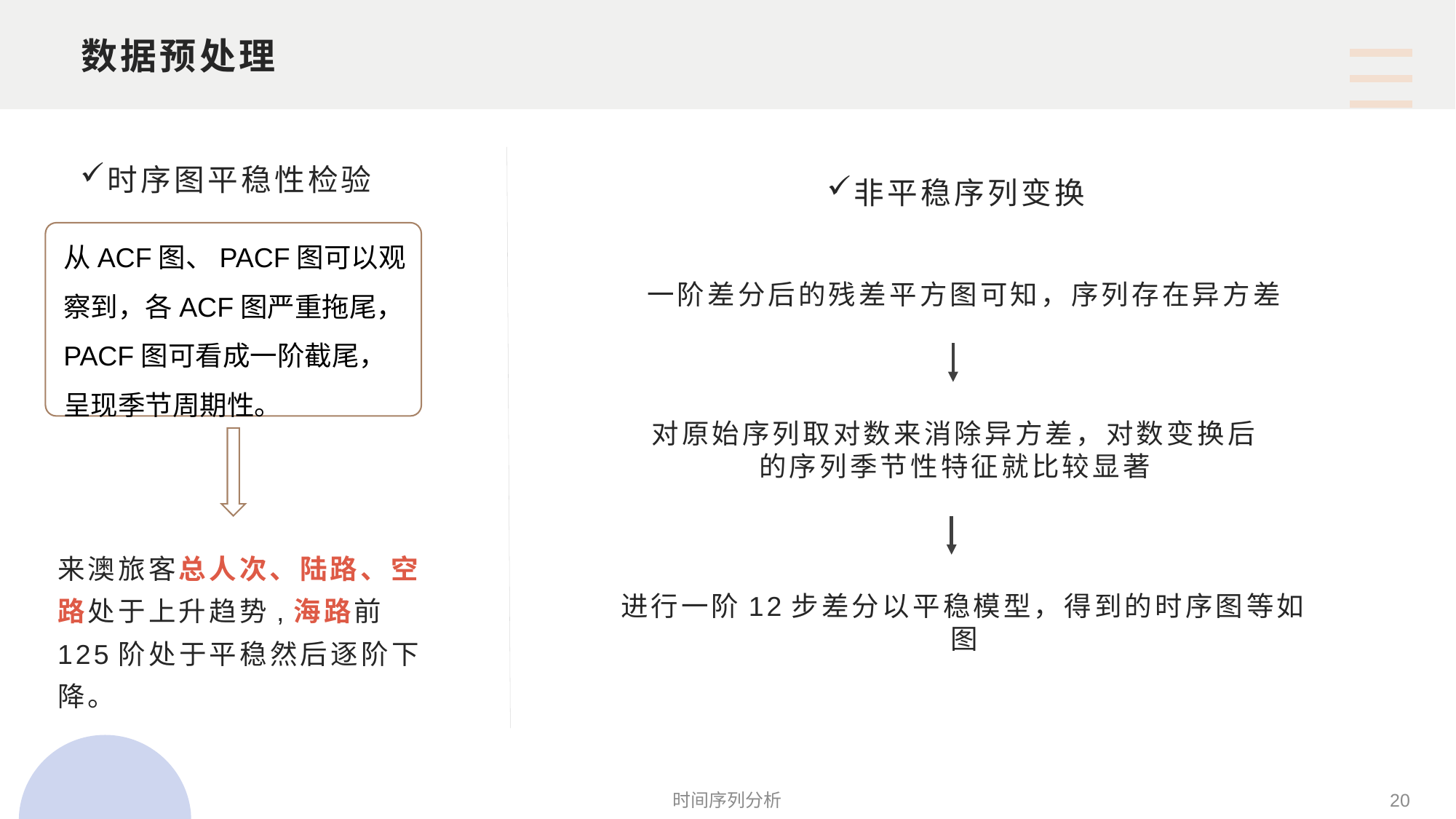

# 数据预处理
时序图平稳性检验
非平稳序列变换
从ACF图、PACF图可以观察到，各ACF图严重拖尾，PACF图可看成一阶截尾，呈现季节周期性。

一阶差分后的残差平方图可知，序列存在异方差
对原始序列取对数来消除异方差，对数变换后的序列季节性特征就比较显著

来澳旅客总人次、陆路、空路处于上升趋势,海路前125阶处于平稳然后逐阶下降。
进行一阶12步差分以平稳模型，得到的时序图等如图
时间序列分析
20